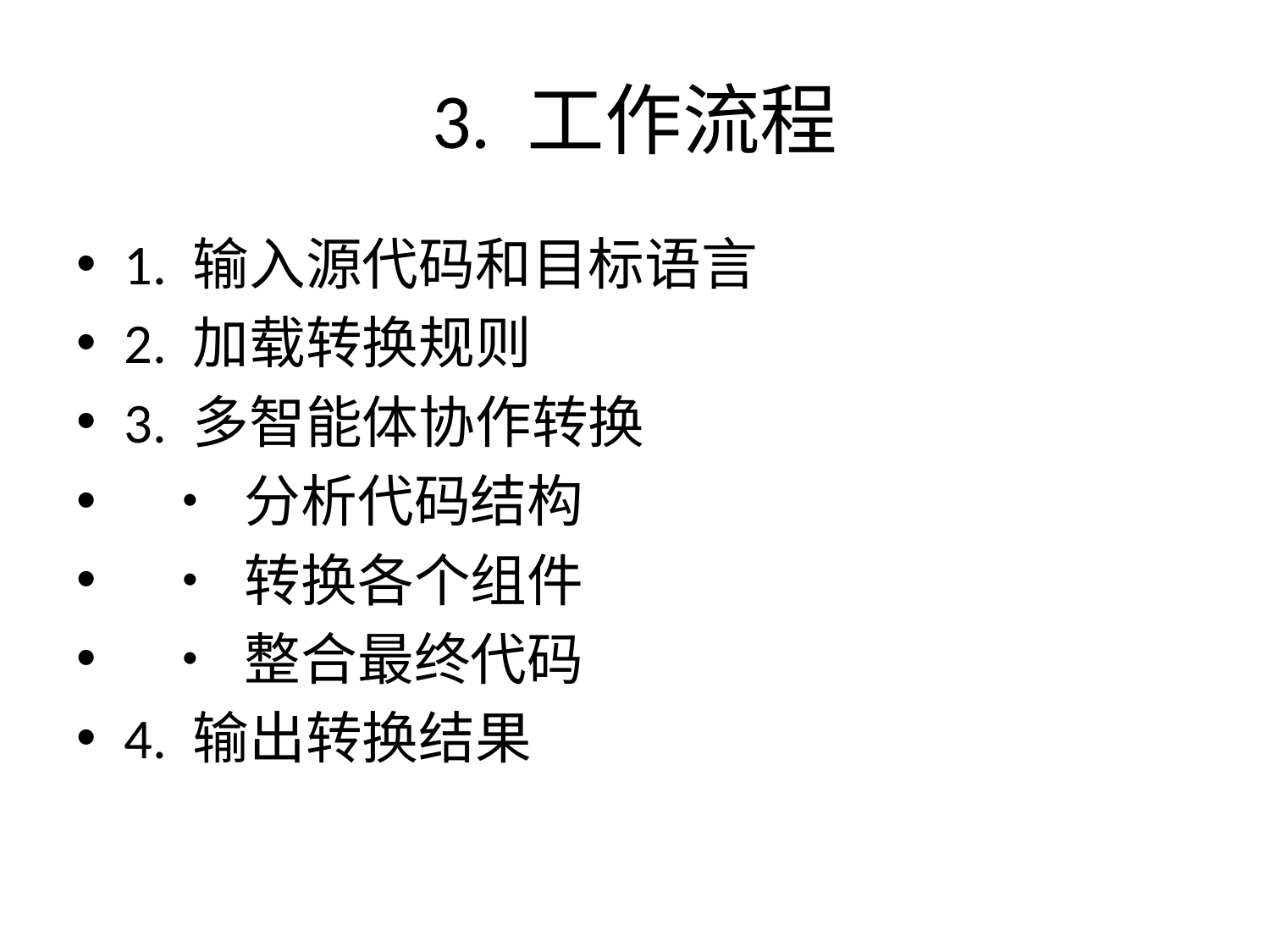

# 3. 工作流程
1. 输入源代码和目标语言
2. 加载转换规则
3. 多智能体协作转换
   • 分析代码结构
   • 转换各个组件
   • 整合最终代码
4. 输出转换结果